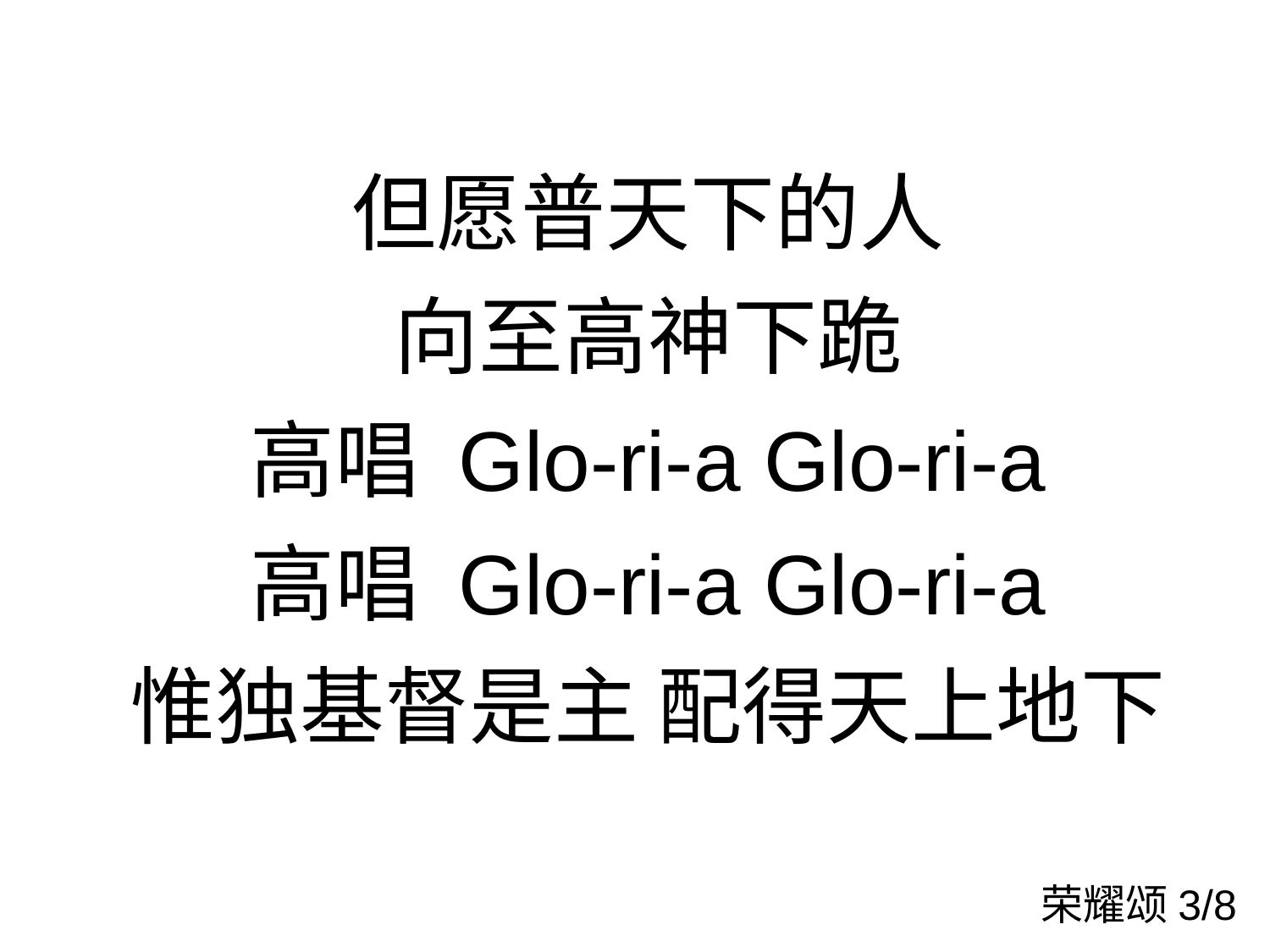

但愿普天下的人
向至高神下跪
高唱 Glo-ri-a Glo-ri-a
高唱 Glo-ri-a Glo-ri-a
惟独基督是主 配得天上地下
荣耀颂3/8